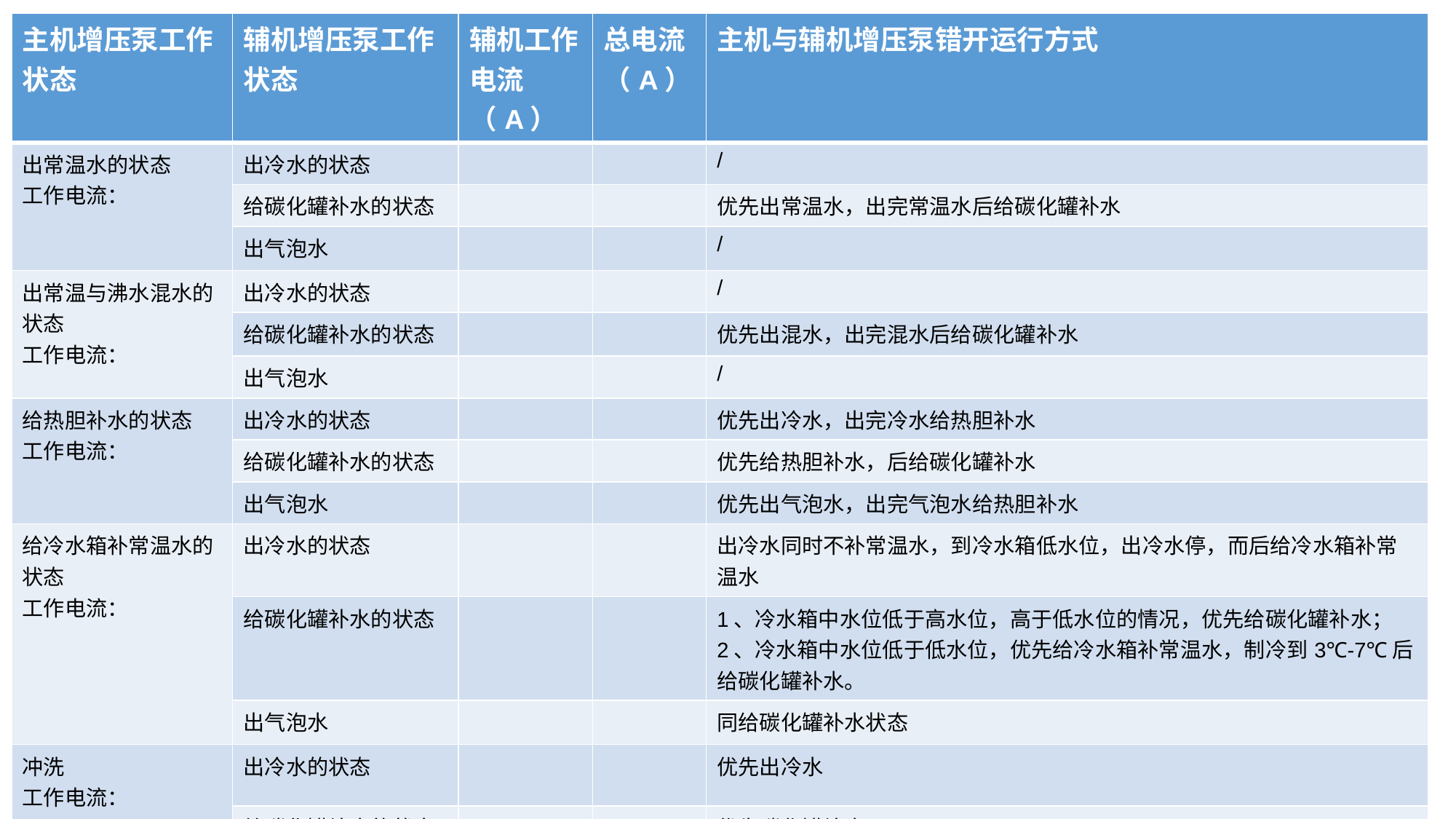

| 主机增压泵工作状态 | 辅机增压泵工作状态 | 辅机工作电流（A） | 总电流（A） | 主机与辅机增压泵错开运行方式 |
| --- | --- | --- | --- | --- |
| 出常温水的状态 工作电流： | 出冷水的状态 |  |  | / |
|  | 给碳化罐补水的状态 |  |  | 优先出常温水，出完常温水后给碳化罐补水 |
|  | 出气泡水 |  |  | / |
| 出常温与沸水混水的状态 工作电流： | 出冷水的状态 |  |  | / |
|  | 给碳化罐补水的状态 |  |  | 优先出混水，出完混水后给碳化罐补水 |
|  | 出气泡水 |  |  | / |
| 给热胆补水的状态 工作电流： | 出冷水的状态 |  |  | 优先出冷水，出完冷水给热胆补水 |
|  | 给碳化罐补水的状态 |  |  | 优先给热胆补水，后给碳化罐补水 |
|  | 出气泡水 |  |  | 优先出气泡水，出完气泡水给热胆补水 |
| 给冷水箱补常温水的状态 工作电流： | 出冷水的状态 |  |  | 出冷水同时不补常温水，到冷水箱低水位，出冷水停，而后给冷水箱补常温水 |
|  | 给碳化罐补水的状态 |  |  | 1、冷水箱中水位低于高水位，高于低水位的情况，优先给碳化罐补水； 2、冷水箱中水位低于低水位，优先给冷水箱补常温水，制冷到3℃-7℃后给碳化罐补水。 |
|  | 出气泡水 |  |  | 同给碳化罐补水状态 |
| 冲洗 工作电流： | 出冷水的状态 |  |  | 优先出冷水 |
|  | 给碳化罐补水的状态 |  |  | 优先碳化罐补水 |
|  | 出气泡水 |  |  | 优先出气泡水 |